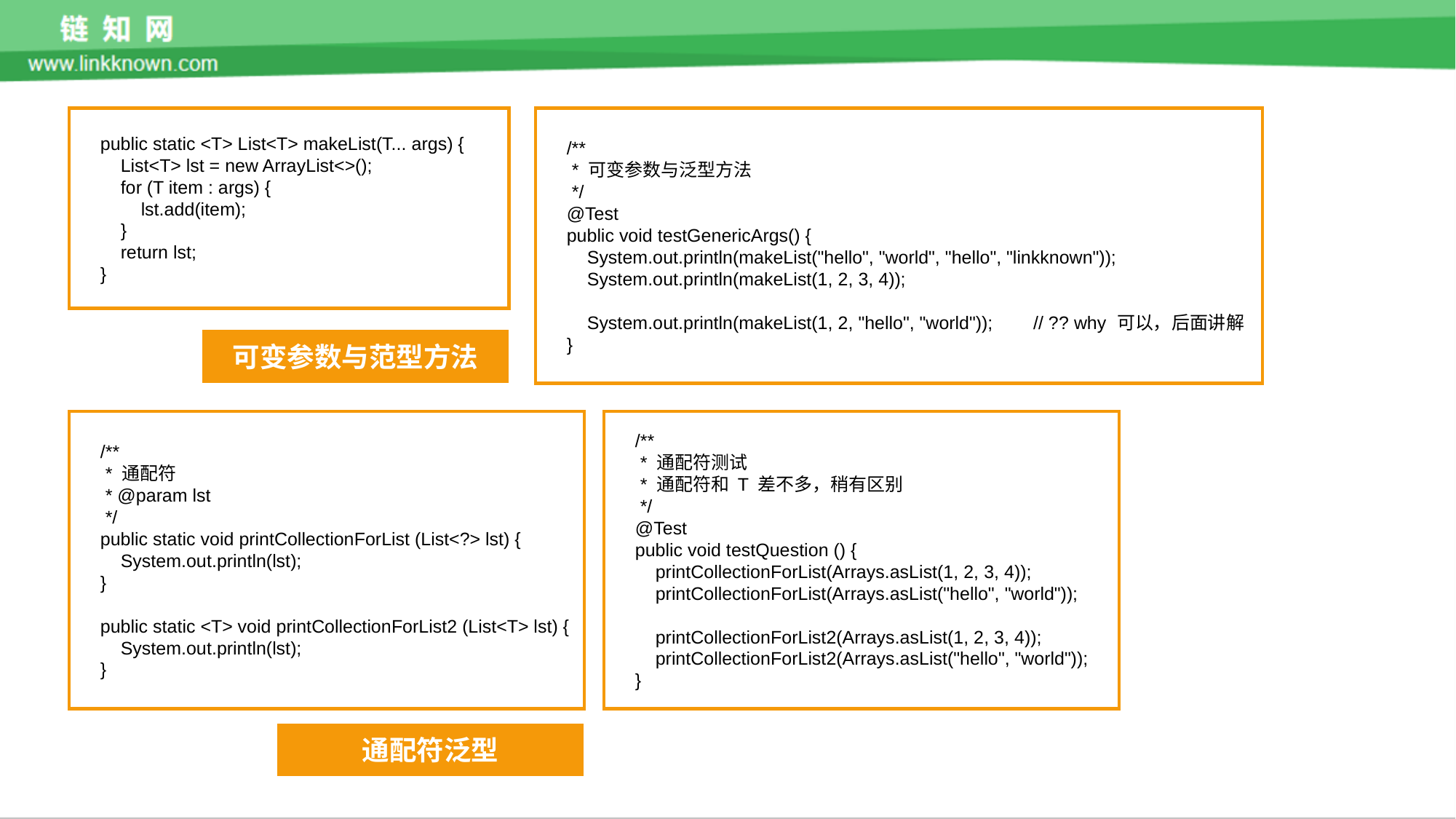

public static <T> List<T> makeList(T... args) {
        List<T> lst = new ArrayList<>();
        for (T item : args) {
            lst.add(item);
        }
        return lst;
    }
    /**
     * 可变参数与泛型方法
     */
    @Test
    public void testGenericArgs() {
        System.out.println(makeList("hello", "world", "hello", "linkknown"));
        System.out.println(makeList(1, 2, 3, 4));

        System.out.println(makeList(1, 2, "hello", "world"));        // ?? why 可以，后面讲解
    }
可变参数与范型方法
    /**
     * 通配符
     * @param lst
     */
    public static void printCollectionForList (List<?> lst) {
        System.out.println(lst);
    }

    public static <T> void printCollectionForList2 (List<T> lst) {
        System.out.println(lst);
    }
    /**
     * 通配符测试
     * 通配符和 T 差不多，稍有区别
     */
    @Test
    public void testQuestion () {
        printCollectionForList(Arrays.asList(1, 2, 3, 4));
        printCollectionForList(Arrays.asList("hello", "world"));

        printCollectionForList2(Arrays.asList(1, 2, 3, 4));
        printCollectionForList2(Arrays.asList("hello", "world"));
    }
通配符泛型